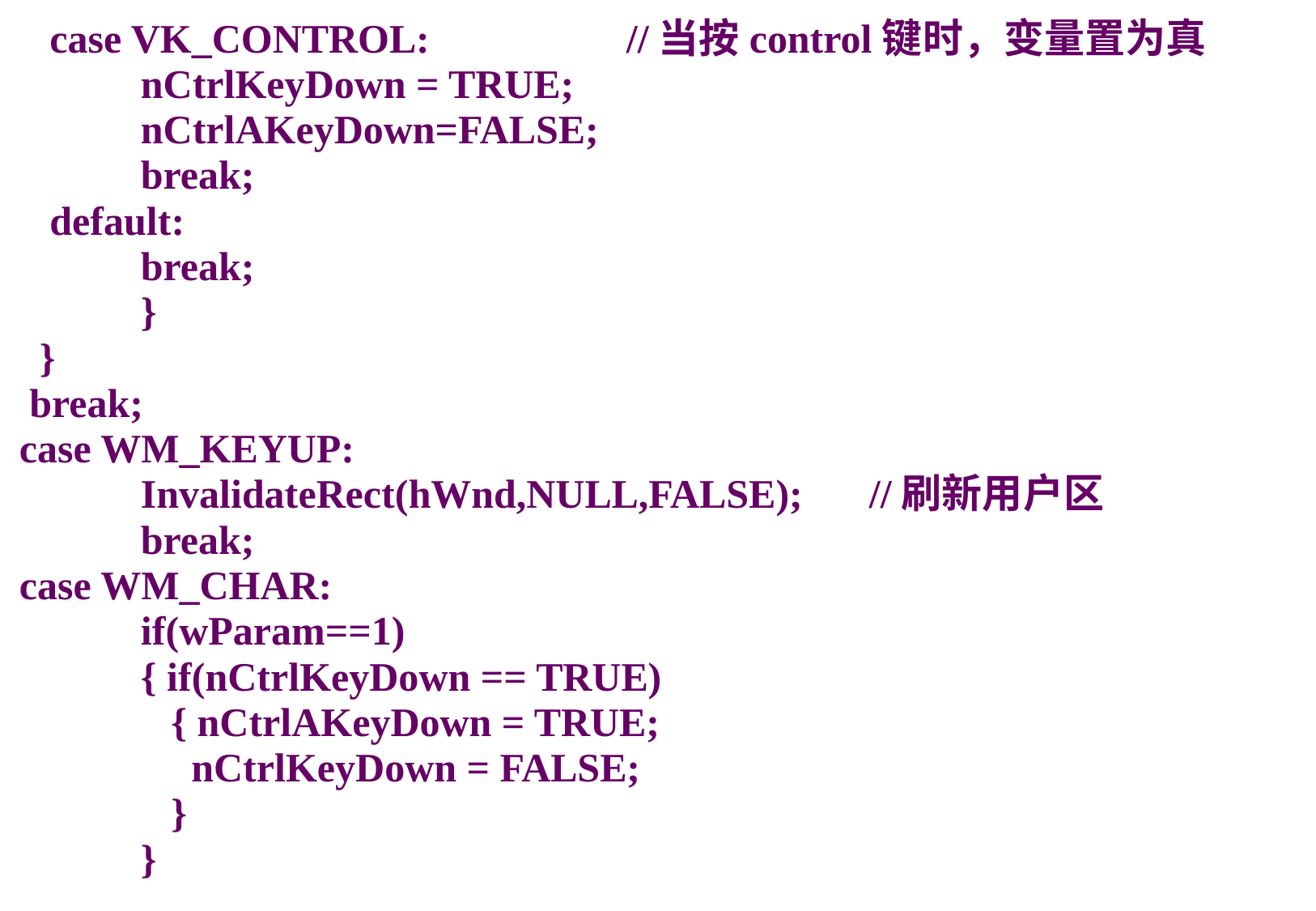

case VK_CONTROL:		//当按control键时，变量置为真
	nCtrlKeyDown = TRUE;
	nCtrlAKeyDown=FALSE;
	break;
   default:
	break;
	}
  }
 break;
case WM_KEYUP:
	InvalidateRect(hWnd,NULL,FALSE);	//刷新用户区
	break;
case WM_CHAR:
	if(wParam==1)
	{ if(nCtrlKeyDown == TRUE)
	   { nCtrlAKeyDown = TRUE;
	     nCtrlKeyDown = FALSE;
	   }
	}